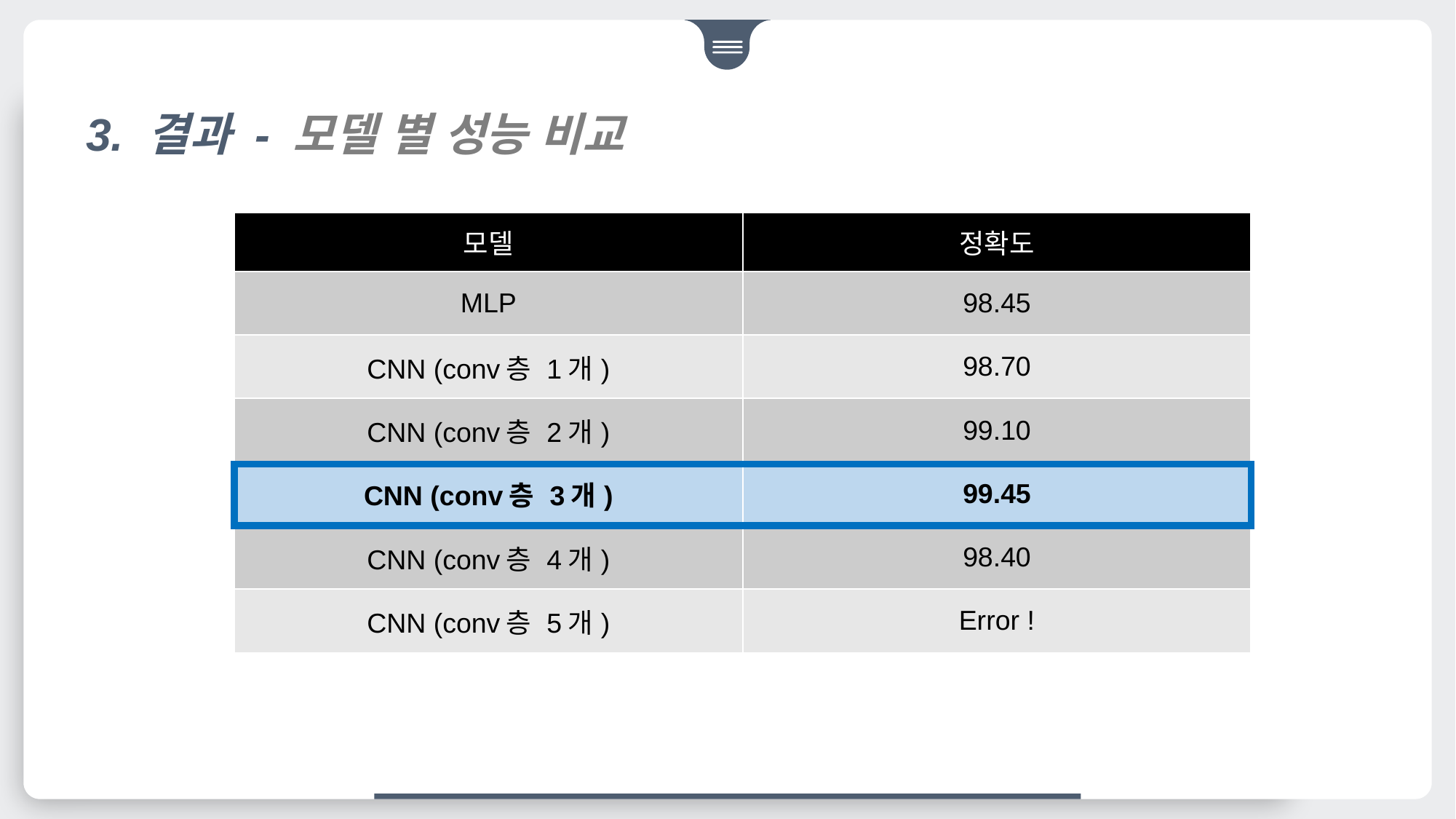

3. 결과 - 모델 별 성능 비교
| 모델 | 정확도 |
| --- | --- |
| MLP | 98.45 |
| CNN (conv층 1개) | 98.70 |
| CNN (conv층 2개) | 99.10 |
| CNN (conv층 3개) | 99.45 |
| CNN (conv층 4개) | 98.40 |
| CNN (conv층 5개) | Error ! |
B